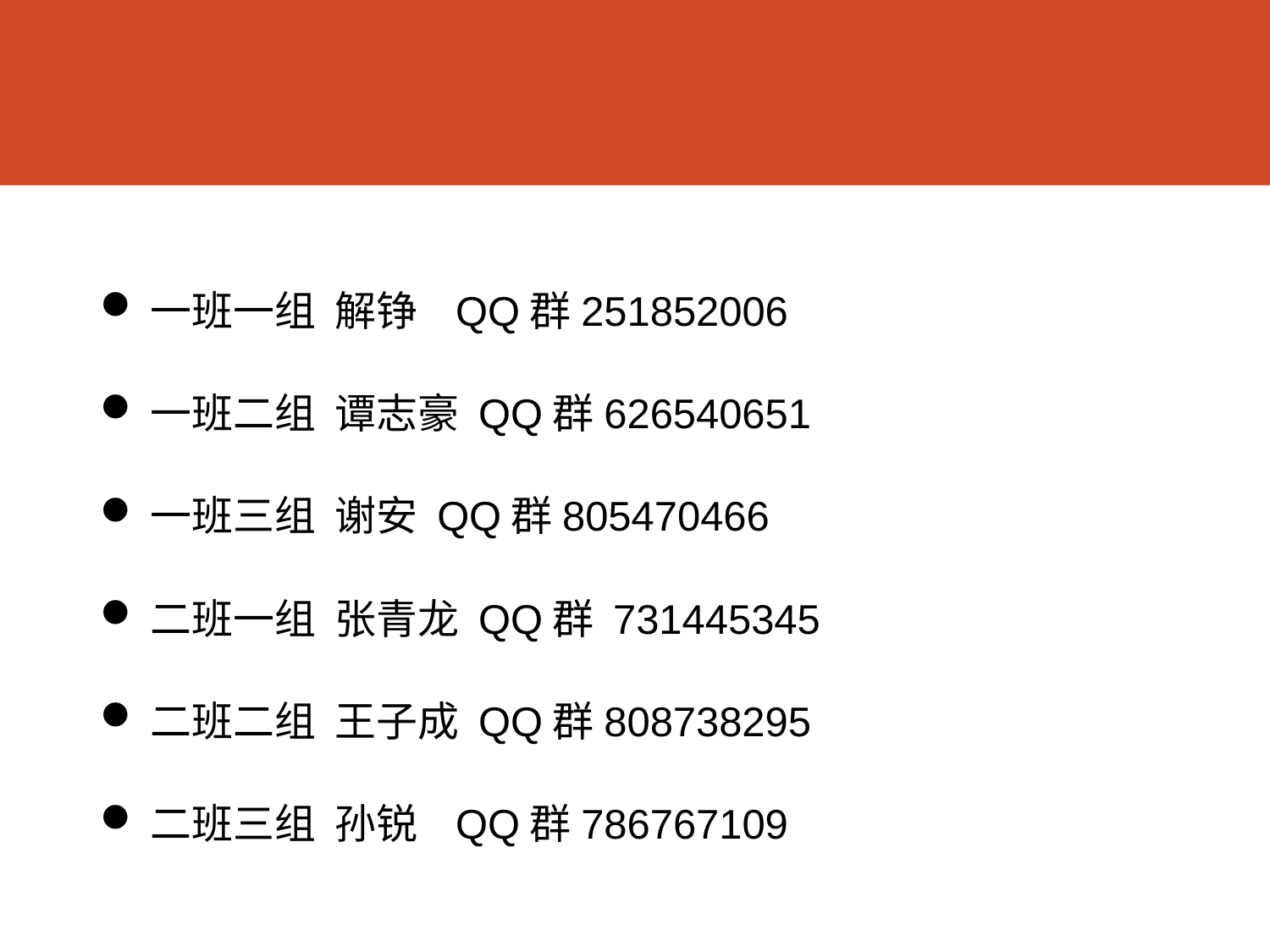

#
一班一组  解铮   QQ群251852006
一班二组  谭志豪 QQ群626540651
一班三组  谢安 QQ群805470466
二班一组  张青龙 QQ群 731445345
二班二组  王子成 QQ群808738295
二班三组  孙锐   QQ群786767109